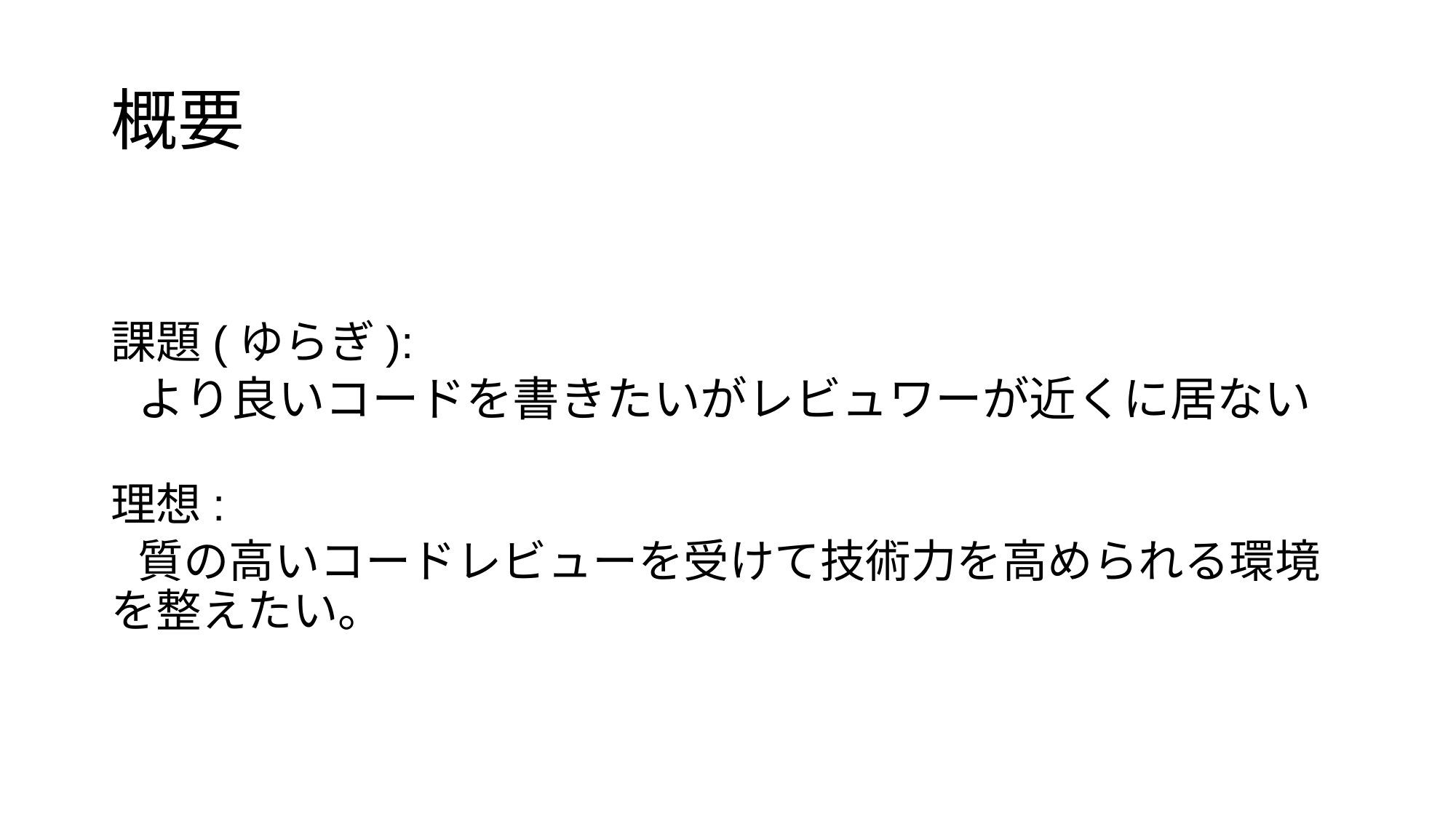

# 概要
課題(ゆらぎ):
より良いコードを書きたいがレビュワーが近くに居ない

理想:
質の高いコードレビューを受けて技術力を高められる環境を整えたい。